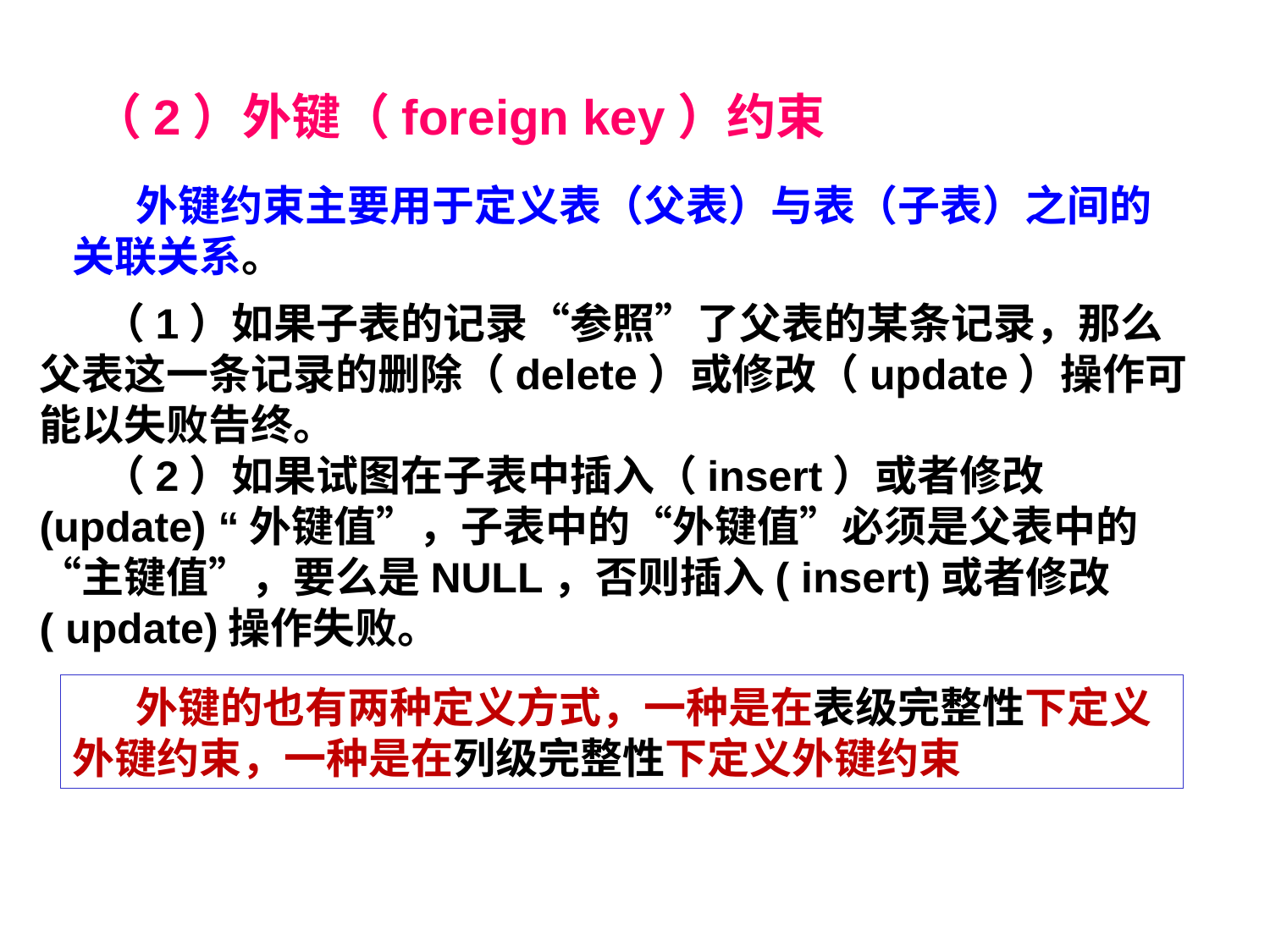

（2）外键（foreign key）约束

外键约束主要用于定义表（父表）与表（子表）之间的关联关系。
（1）如果子表的记录“参照”了父表的某条记录，那么父表这一条记录的删除（delete）或修改（update）操作可能以失败告终。
（2）如果试图在子表中插入（insert）或者修改(update) “外键值”，子表中的“外键值”必须是父表中的“主键值”，要么是NULL，否则插入( insert)或者修改( update)操作失败。
外键的也有两种定义方式，一种是在表级完整性下定义外键约束，一种是在列级完整性下定义外键约束